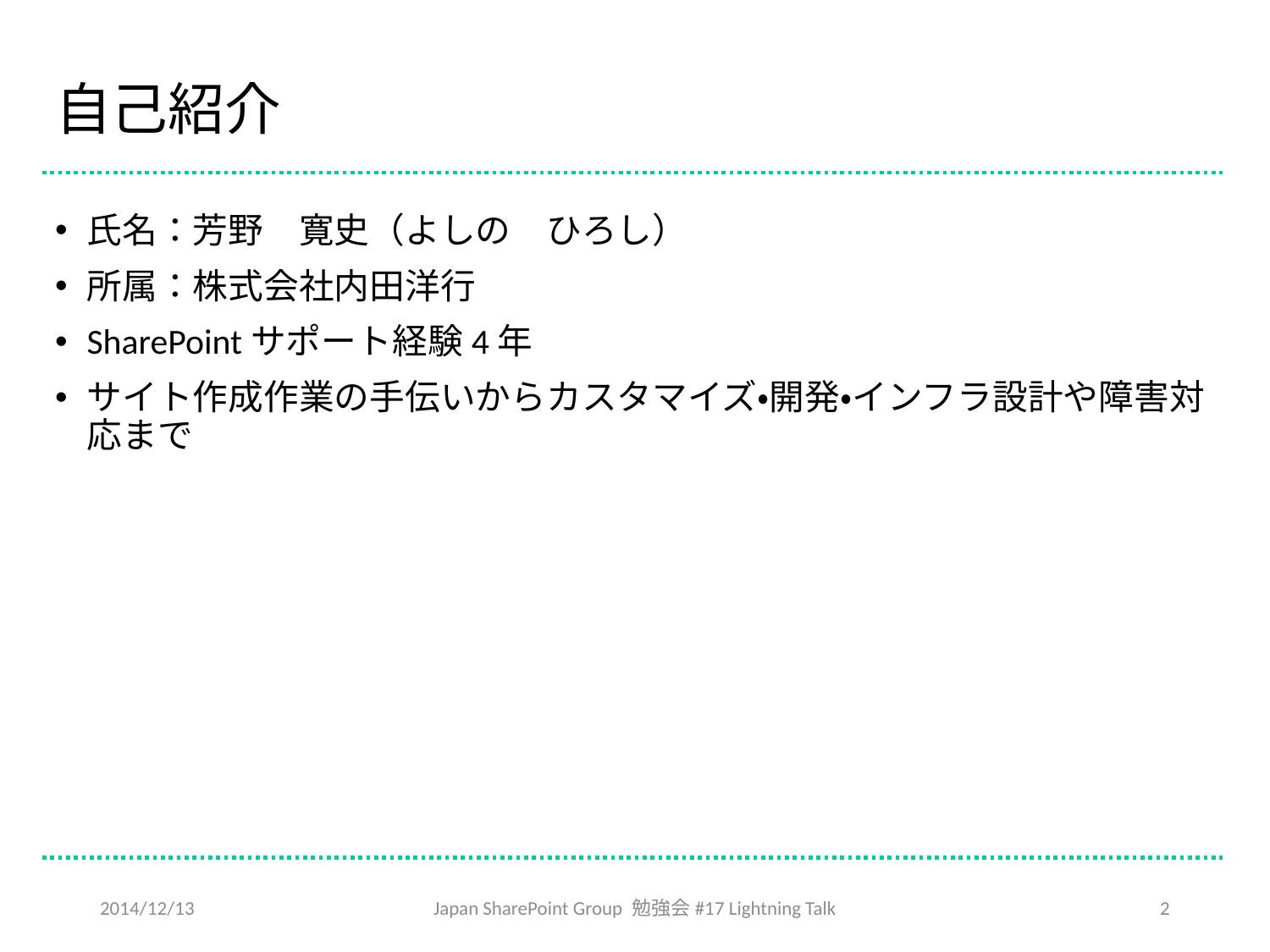

# 自己紹介
氏名：芳野　寛史（よしの　ひろし）
所属：株式会社内田洋行
SharePointサポート経験4年
サイト作成作業の手伝いからカスタマイズ・開発・インフラ設計や障害対応まで
2014/12/13
Japan SharePoint Group 勉強会#17 Lightning Talk
2